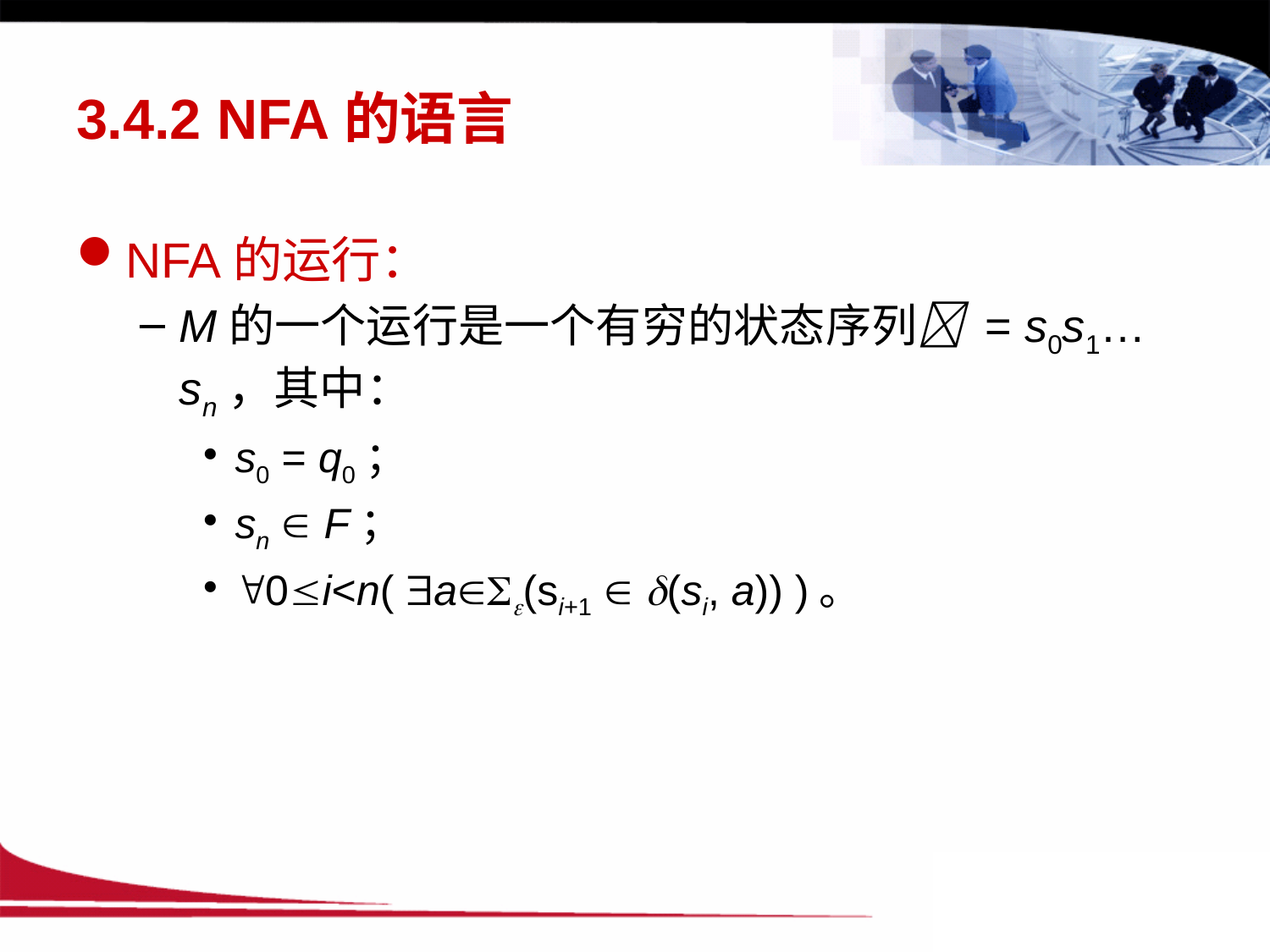

# 3.4.2 NFA的语言
NFA的运行：
M的一个运行是一个有穷的状态序列ρ = s0s1…sn，其中：
s0 = q0；
sn ∈ F；
∀0≤i<n( ∃a∈Σε(si+1 ∈ δ(si, a)) )。